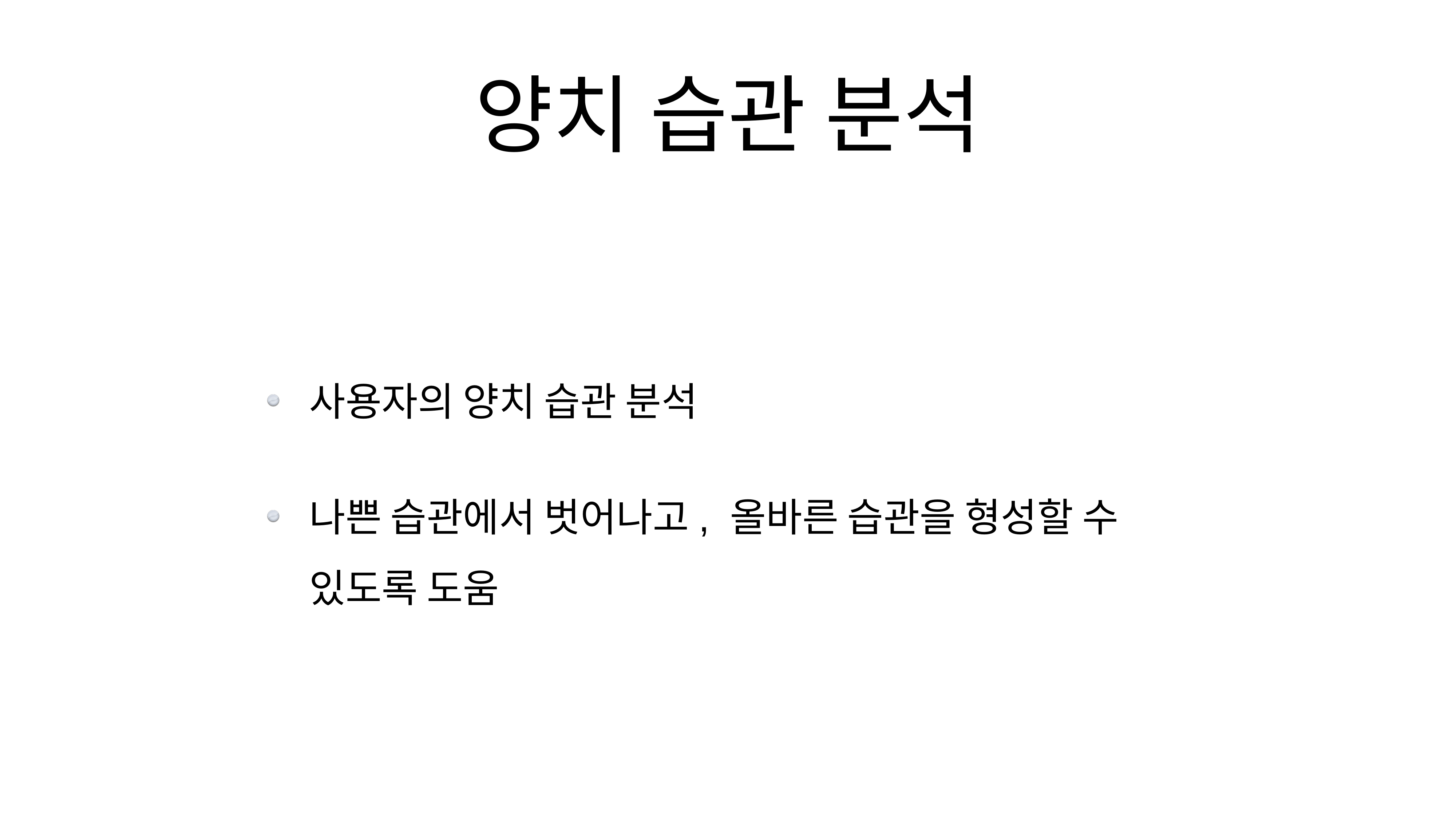

# 양치 습관 분석
사용자의 양치 습관 분석
나쁜 습관에서 벗어나고, 올바른 습관을 형성할 수 있도록 도움